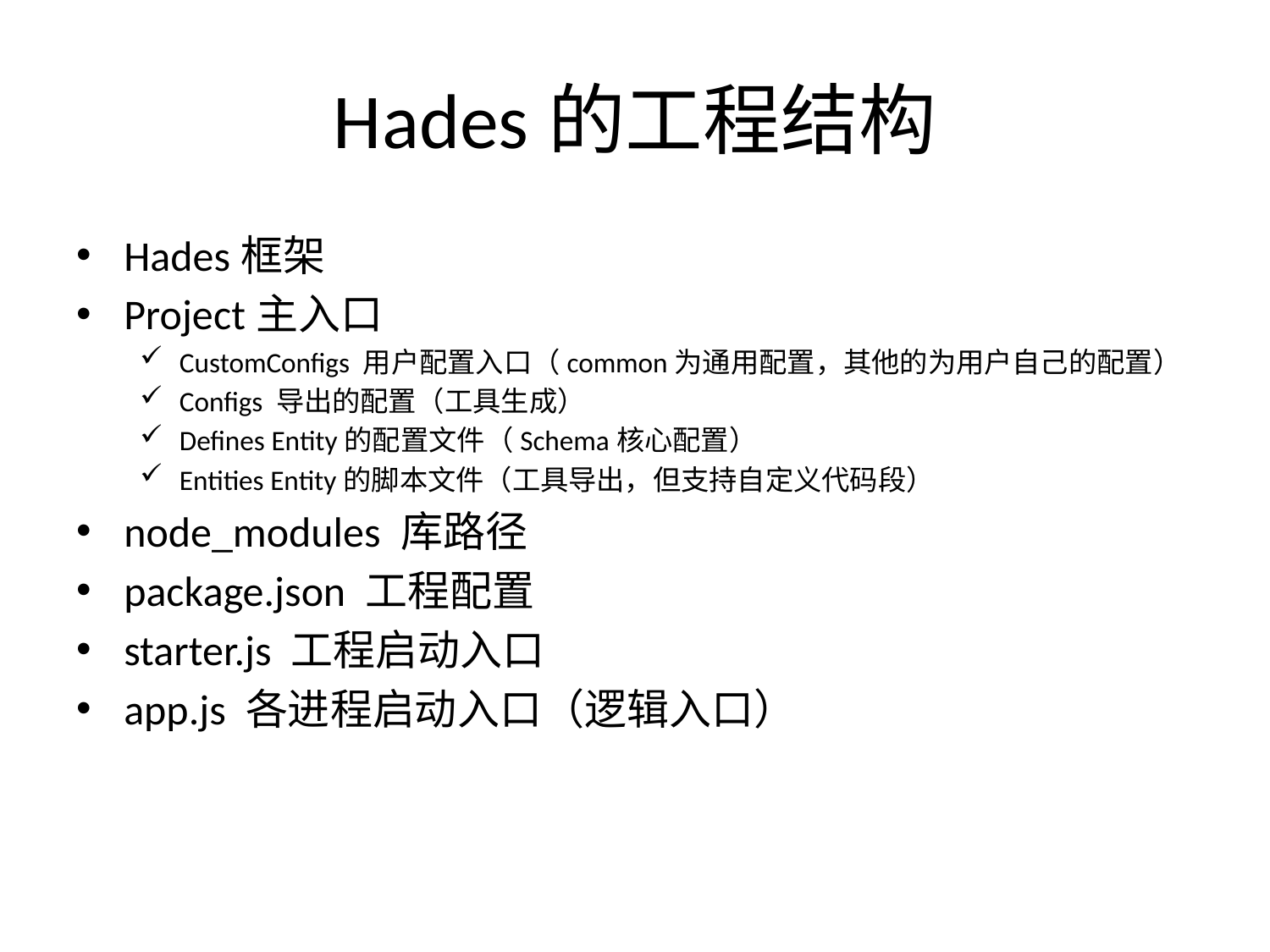

# Hades的工程结构
Hades框架
Project主入口
CustomConfigs 用户配置入口（common为通用配置，其他的为用户自己的配置）
Configs 导出的配置（工具生成）
Defines Entity的配置文件（Schema核心配置）
Entities Entity的脚本文件（工具导出，但支持自定义代码段）
node_modules 库路径
package.json 工程配置
starter.js 工程启动入口
app.js 各进程启动入口（逻辑入口）